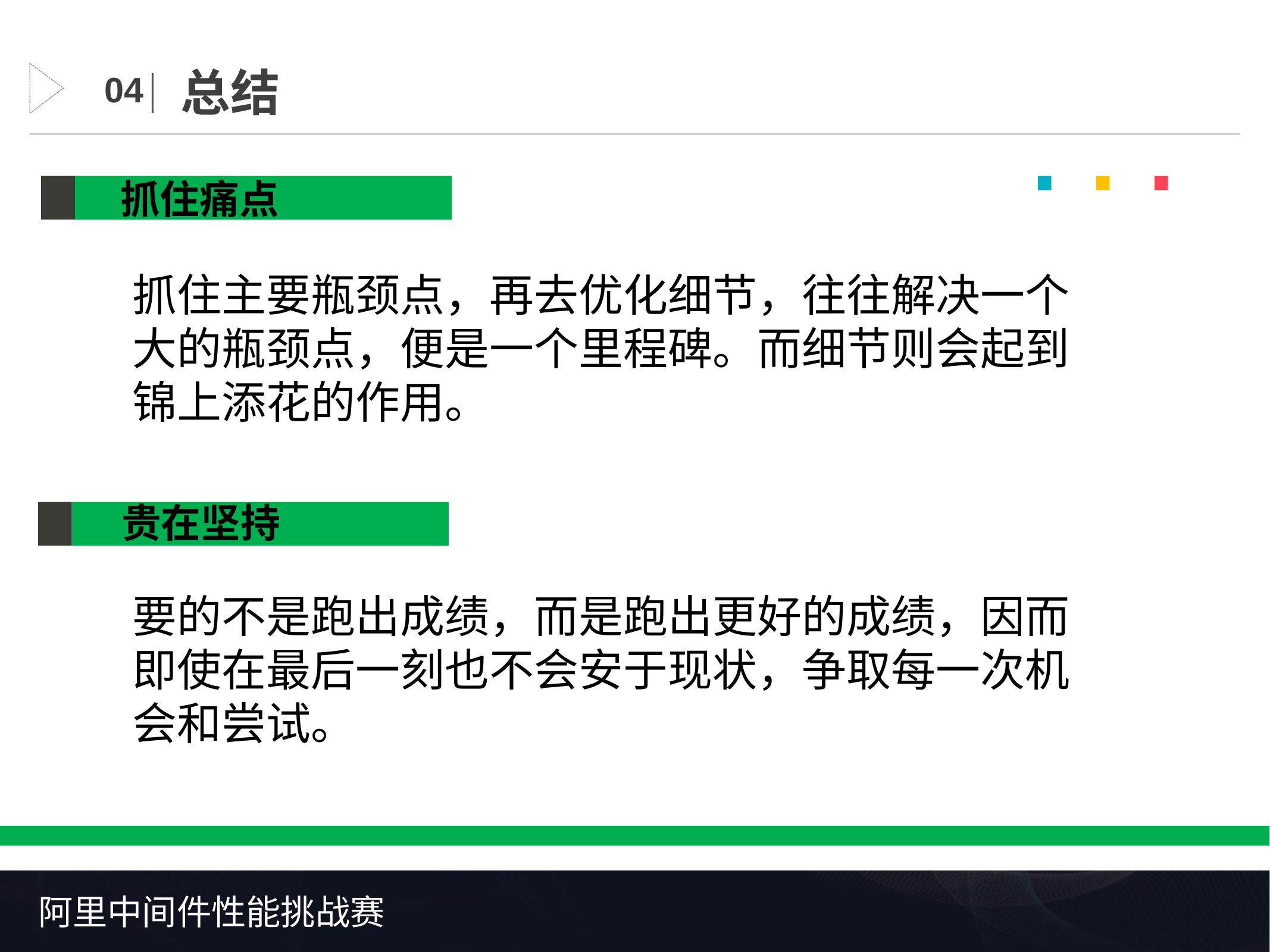

总结
04

· · ·

抓住痛点

抓住主要瓶颈点，再去优化细节，往往解决一个
大的瓶颈点，便是一个里程碑。而细节则会起到
锦上添花的作用。

贵在坚持

要的不是跑出成绩，而是跑出更好的成绩，因而
即使在最后一刻也不会安于现状，争取每一次机
会和尝试。